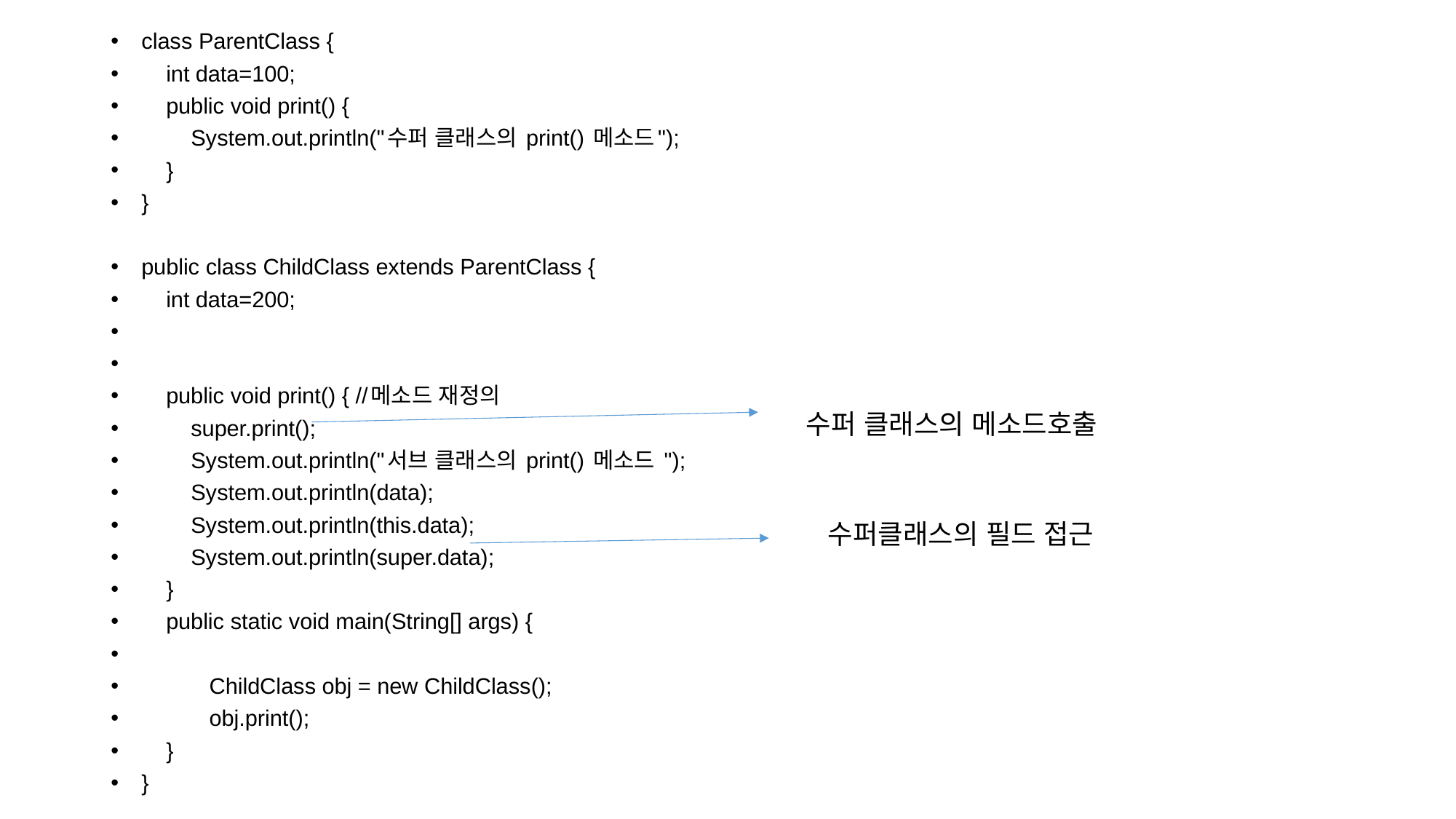

class ParentClass {
    int data=100;
    public void print() {
        System.out.println("수퍼 클래스의 print() 메소드");
    }
}

public class ChildClass extends ParentClass {
    int data=200;

    public void print() { //메소드 재정의
        super.print();
        System.out.println("서브 클래스의 print() 메소드 ");
        System.out.println(data);
        System.out.println(this.data);
        System.out.println(super.data);
    }
    public static void main(String[] args) {

           ChildClass obj = new ChildClass();
           obj.print();
    }
}

수퍼 클래스의 메소드호출
수퍼클래스의 필드 접근